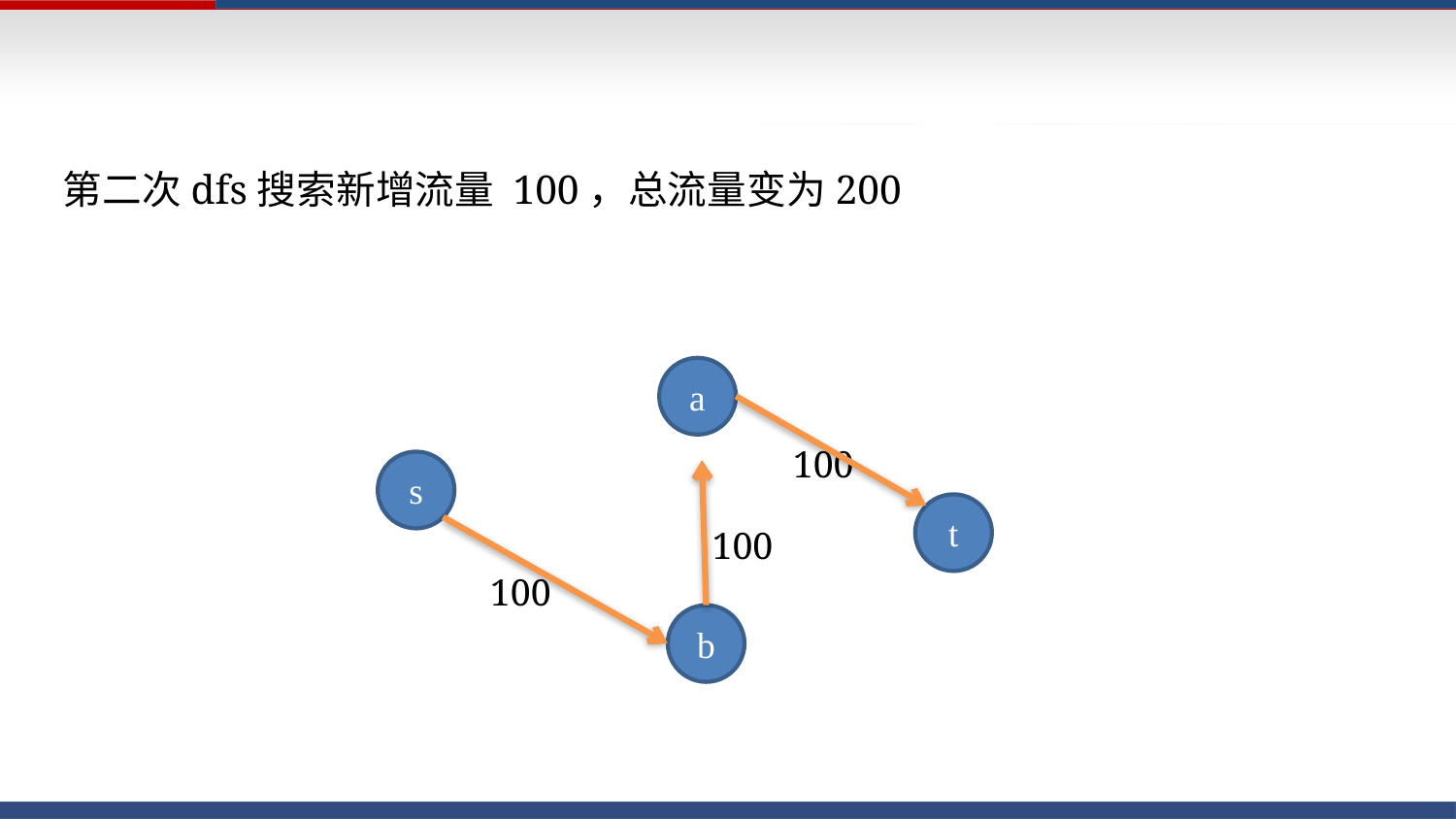

第二次dfs搜索新增流量 100，总流量变为200
a
100
s
t
100
100
b